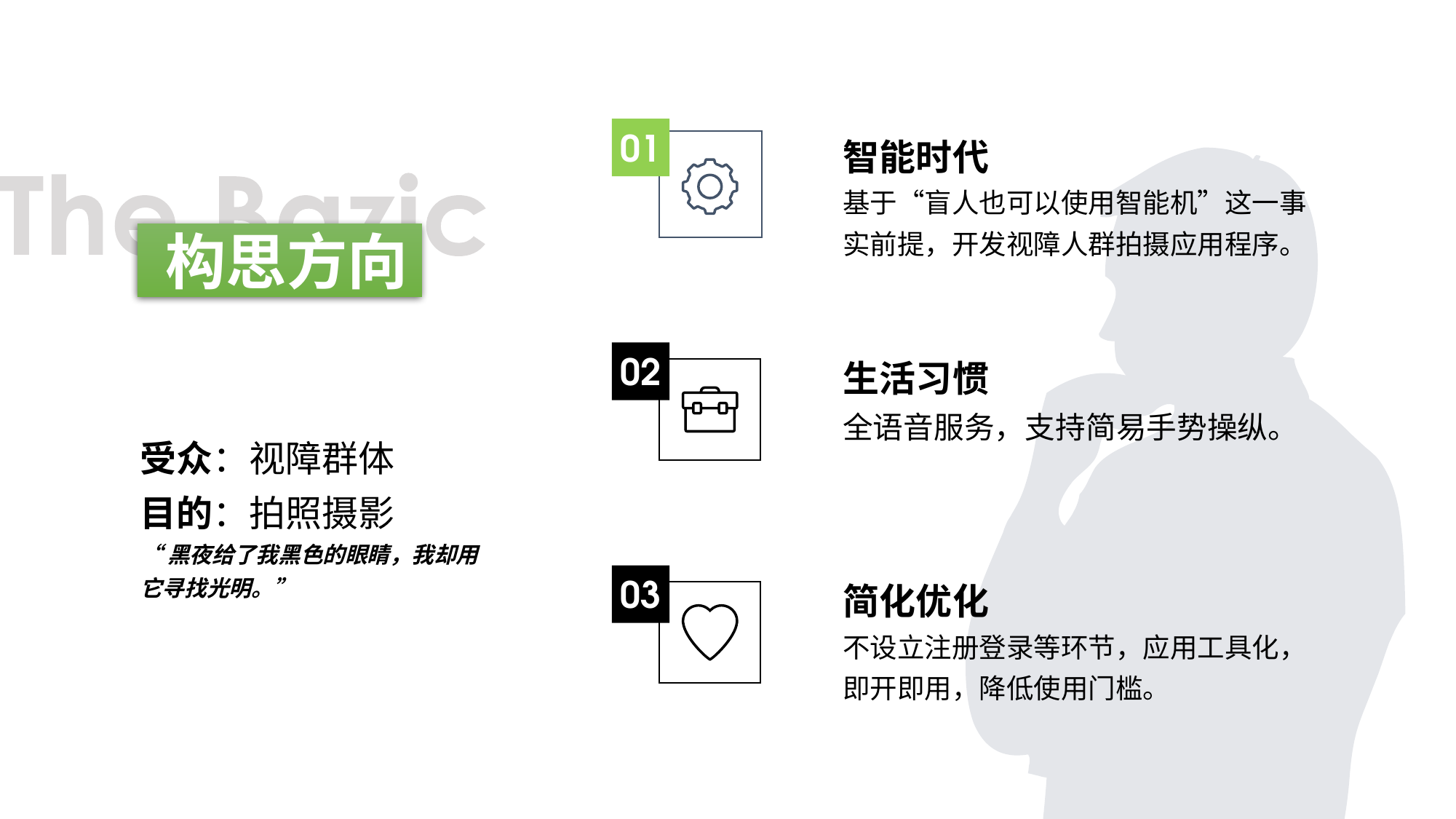

01

智能时代

基于“盲人也可以使用智能机”这一事实前提，开发视障人群拍摄应用程序。

 构思方向

02
生活习惯

全语音服务，支持简易手势操纵。

受众：视障群体
目的：拍照摄影
“黑夜给了我黑色的眼睛，我却用它寻找光明。”

03
简化优化
不设立注册登录等环节，应用工具化，即开即用，降低使用门槛。